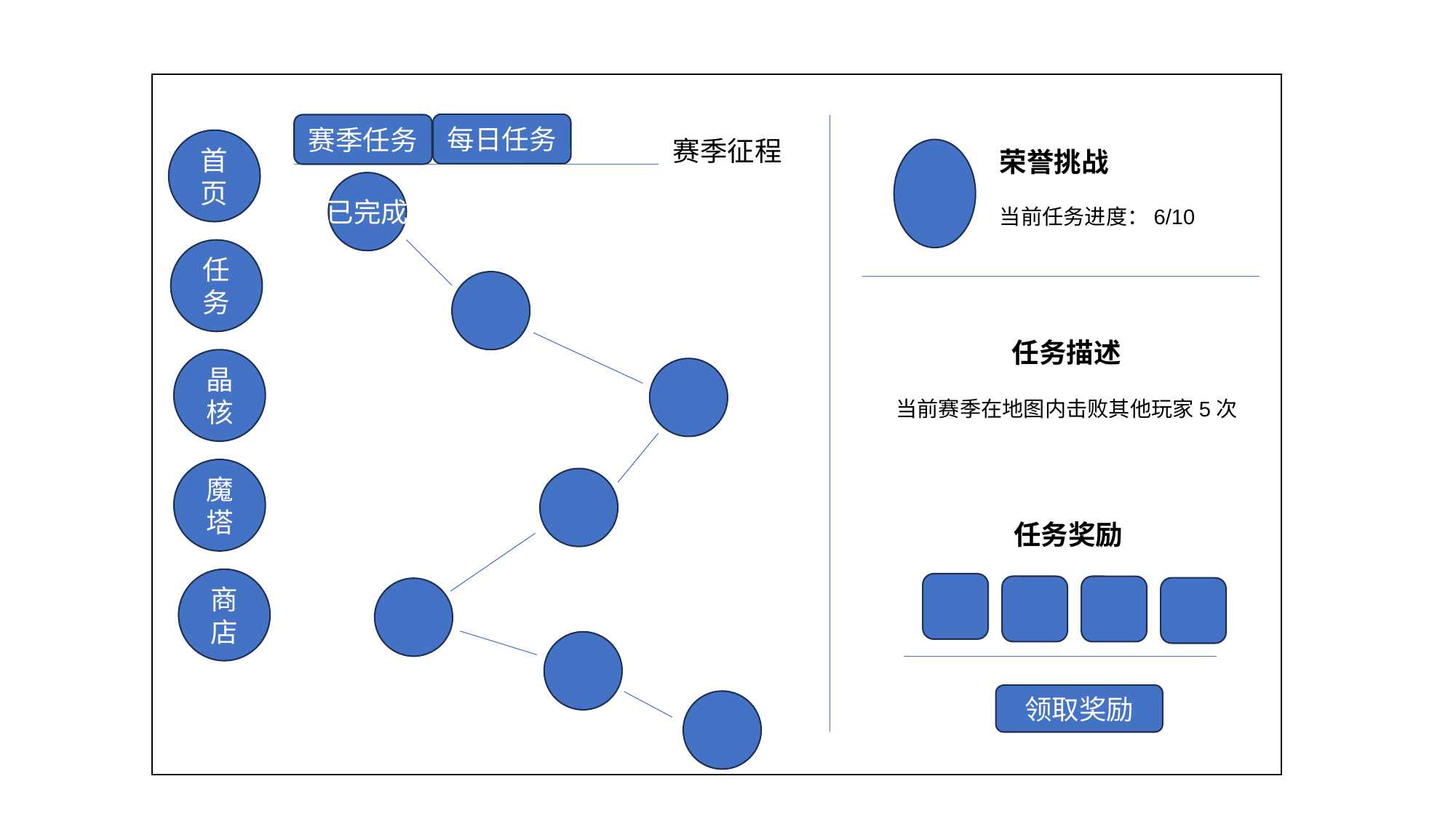

每日任务
赛季任务
赛季征程
首页

荣誉挑战

已完成
当前任务进度：6/10
任务

任务描述
晶核

当前赛季在地图内击败其他玩家5次
魔塔

任务奖励
商店

领取奖励